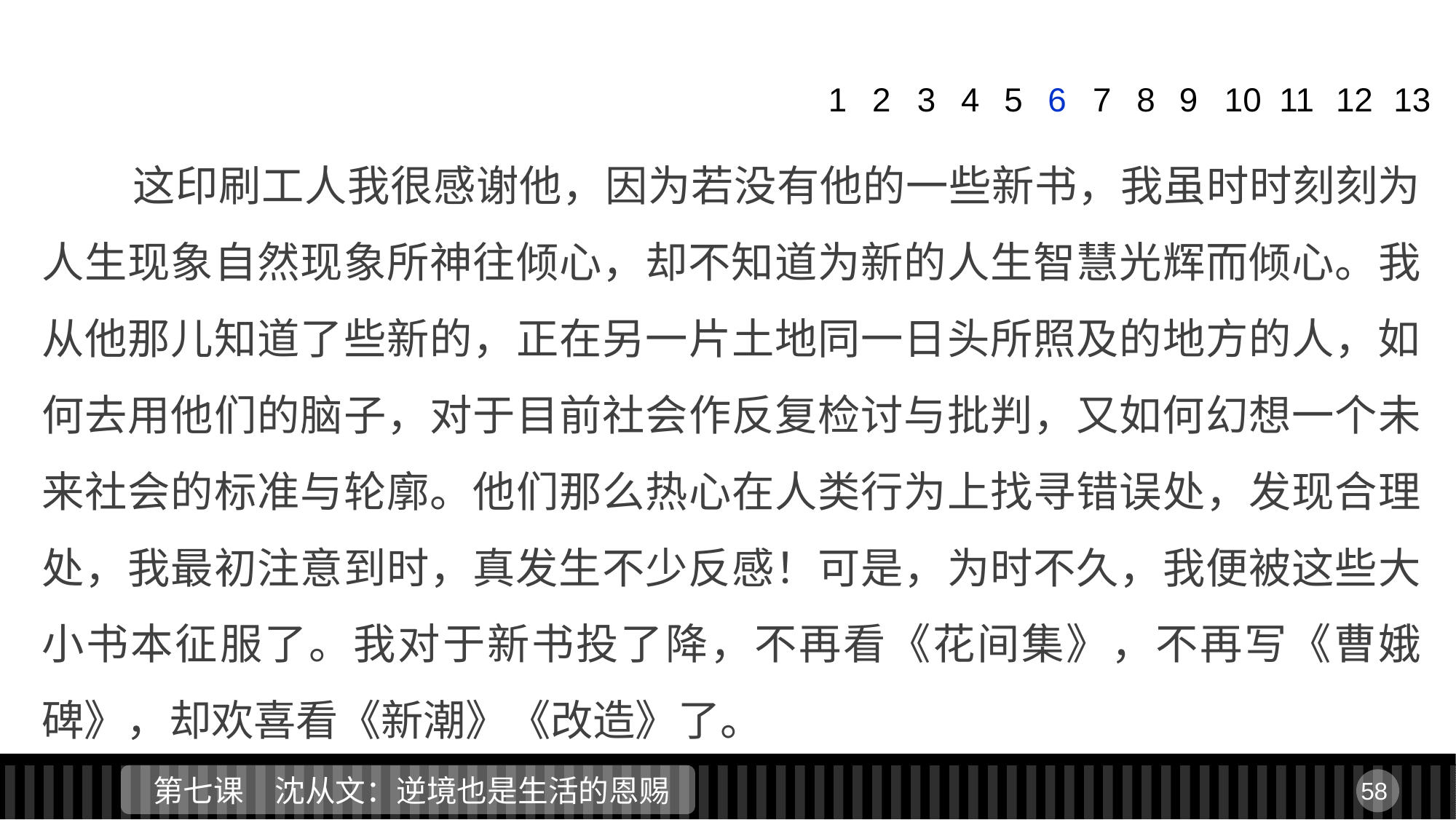

1
2
3
4
5
6
7
8
9
11
12
13
10
        这印刷工人我很感谢他，因为若没有他的一些新书，我虽时时刻刻为人生现象自然现象所神往倾心，却不知道为新的人生智慧光辉而倾心。我从他那儿知道了些新的，正在另一片土地同一日头所照及的地方的人，如何去用他们的脑子，对于目前社会作反复检讨与批判，又如何幻想一个未来社会的标准与轮廓。他们那么热心在人类行为上找寻错误处，发现合理处，我最初注意到时，真发生不少反感！可是，为时不久，我便被这些大小书本征服了。我对于新书投了降，不再看《花间集》，不再写《曹娥碑》，却欢喜看《新潮》《改造》了。